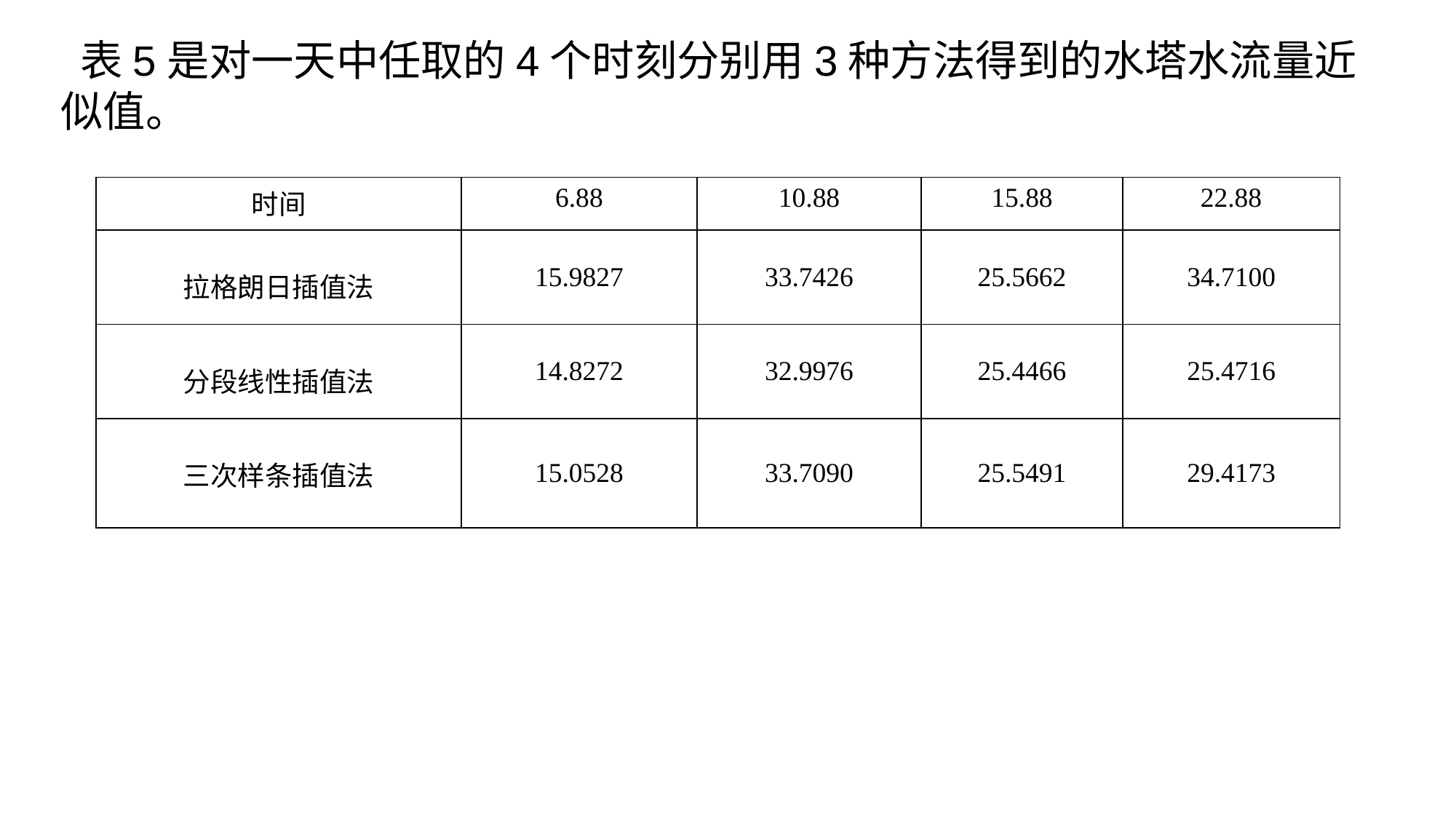

表5是对一天中任取的4个时刻分别用3种方法得到的水塔水流量近似值。
| 时间 | 6.88 | 10.88 | 15.88 | 22.88 |
| --- | --- | --- | --- | --- |
| 拉格朗日插值法 | 15.9827 | 33.7426 | 25.5662 | 34.7100 |
| 分段线性插值法 | 14.8272 | 32.9976 | 25.4466 | 25.4716 |
| 三次样条插值法 | 15.0528 | 33.7090 | 25.5491 | 29.4173 |